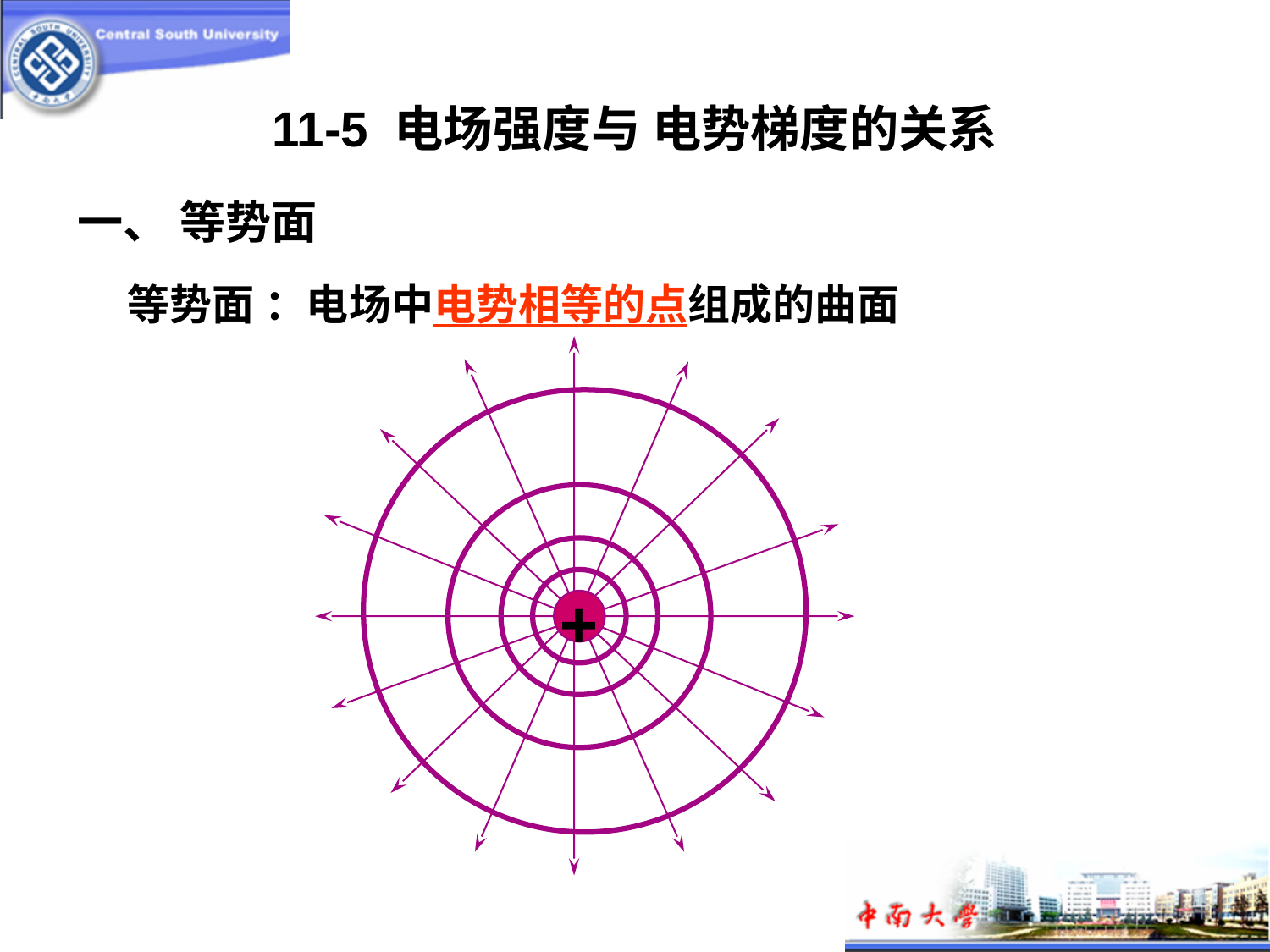

11-5 电场强度与 电势梯度的关系
一、 等势面
等势面 ：电场中电势相等的点组成的曲面

+